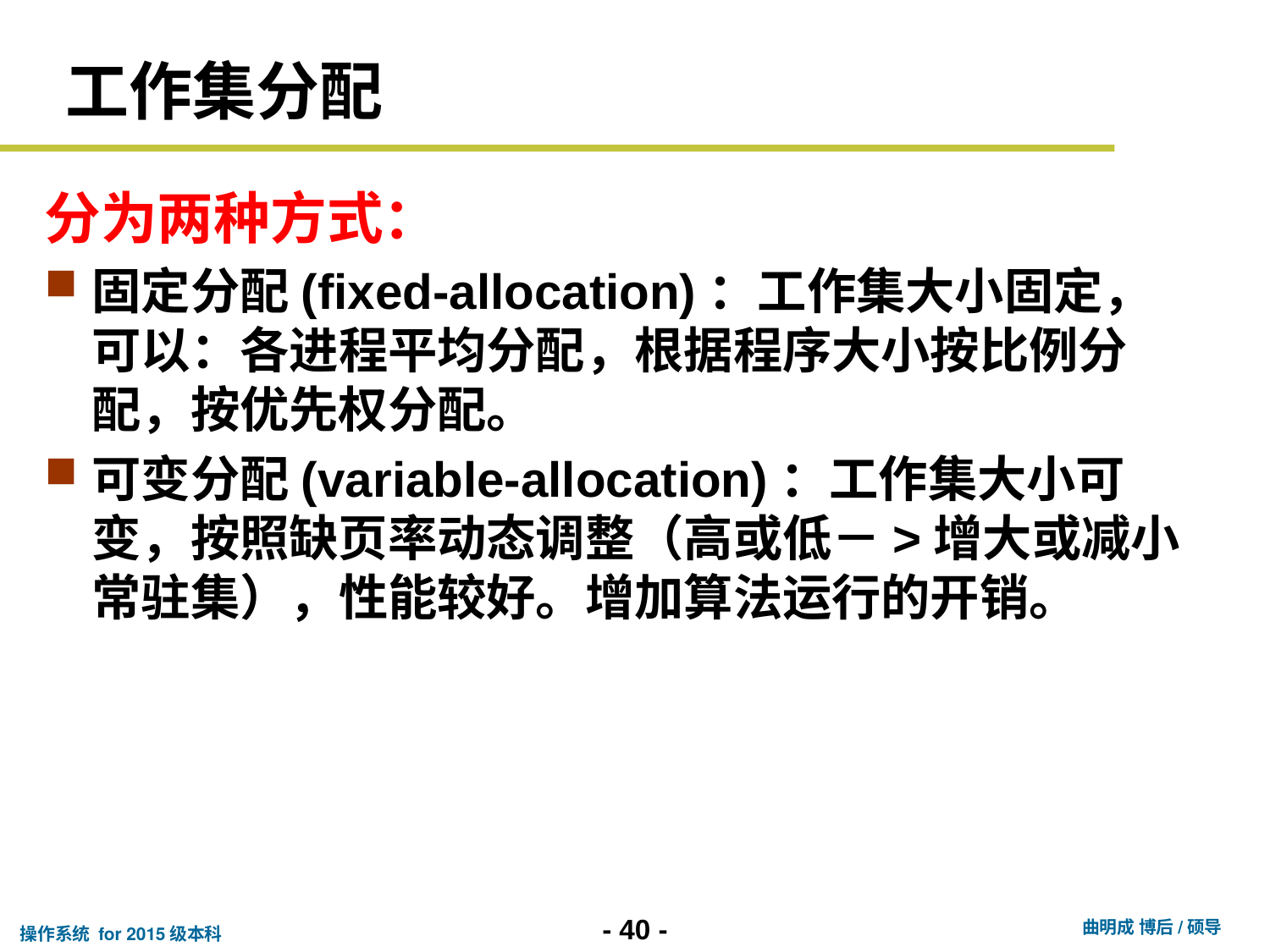

# 工作集分配
分为两种方式：
固定分配(fixed-allocation)：工作集大小固定，可以：各进程平均分配，根据程序大小按比例分配，按优先权分配。
可变分配(variable-allocation)：工作集大小可变，按照缺页率动态调整（高或低－>增大或减小常驻集），性能较好。增加算法运行的开销。